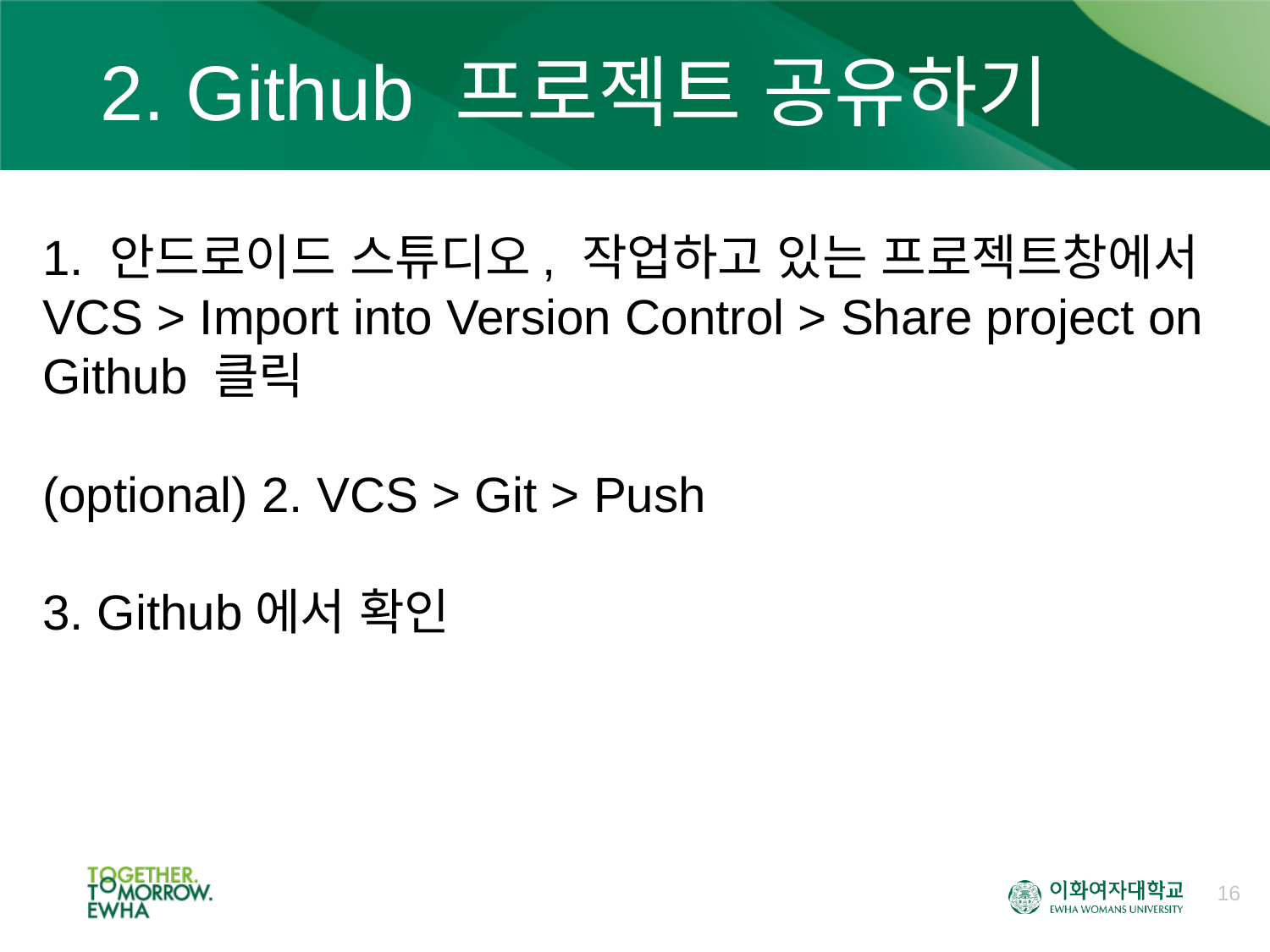

# 2. Github 프로젝트 공유하기
1. 안드로이드 스튜디오, 작업하고 있는 프로젝트창에서
VCS > Import into Version Control > Share project on Github 클릭

(optional) 2. VCS > Git > Push

3. Github에서 확인
16